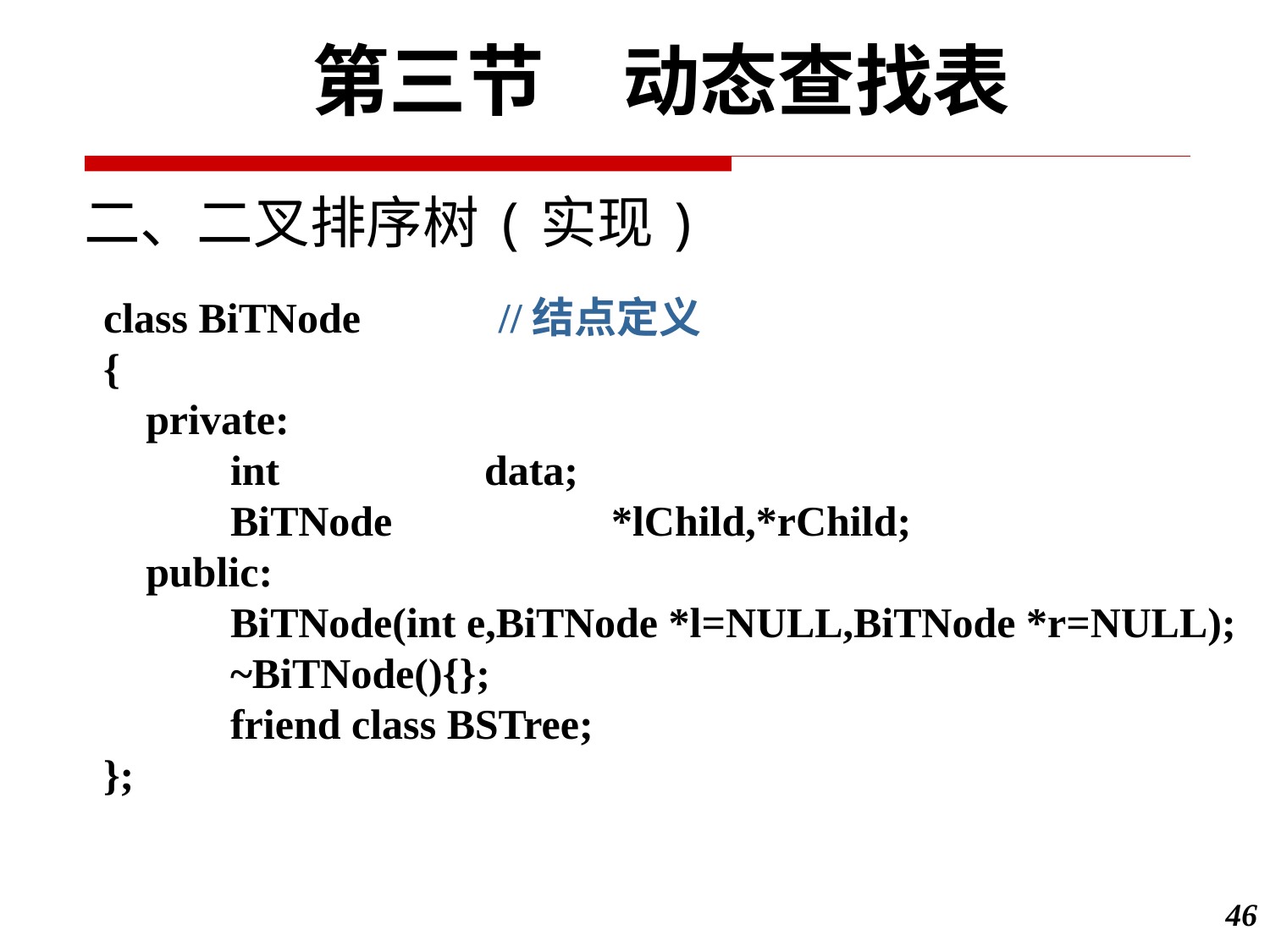

第三节　动态查找表
二、二叉排序树(实现)
class BiTNode             //结点定义
{
    private:
	int 		data;
	BiTNode		*lChild,*rChild;
    public:
	BiTNode(int e,BiTNode *l=NULL,BiTNode *r=NULL);
	~BiTNode(){};
	friend class BSTree;
};
46